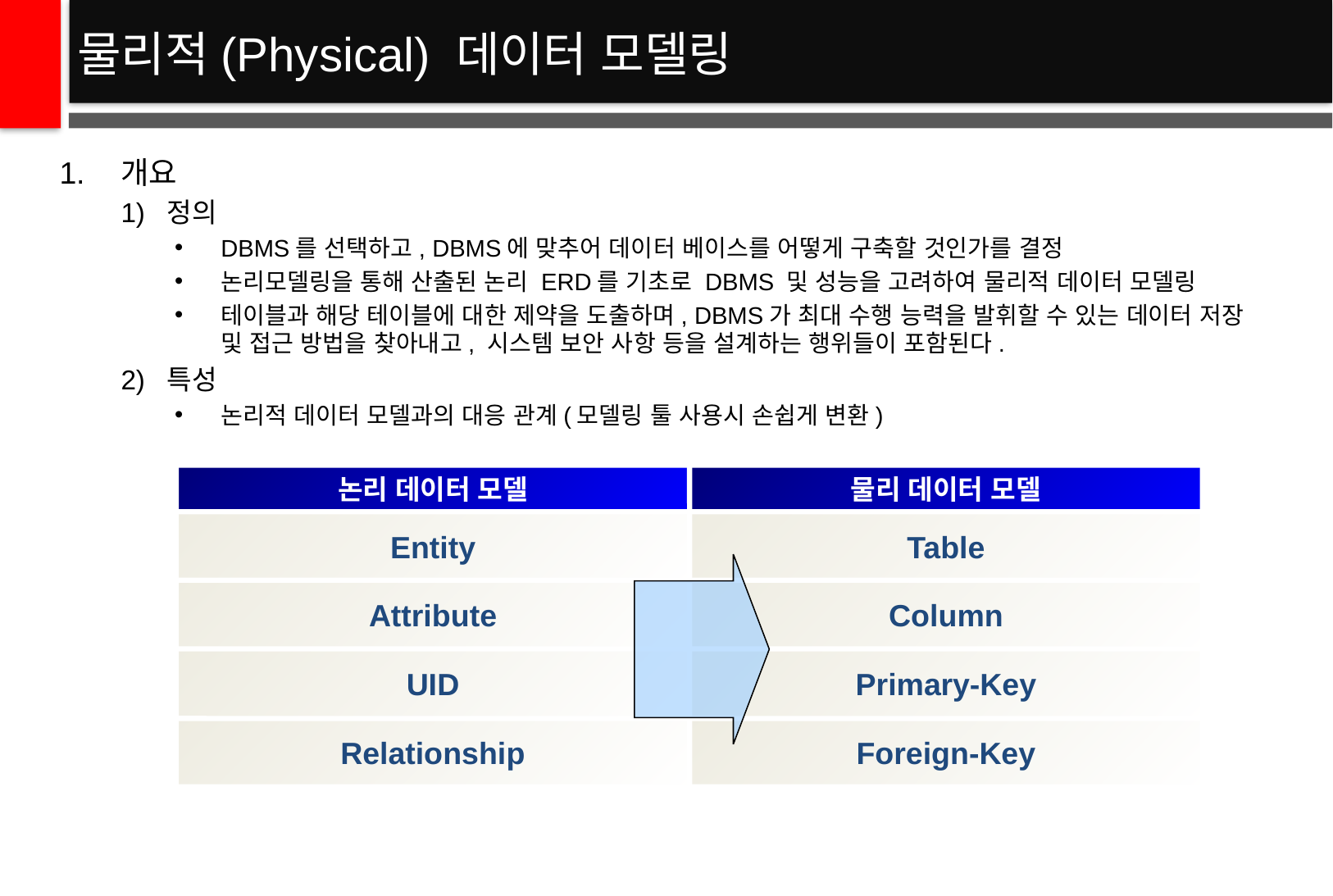

# 물리적(Physical) 데이터 모델링
개요
정의
DBMS를 선택하고, DBMS에 맞추어 데이터 베이스를 어떻게 구축할 것인가를 결정
논리모델링을 통해 산출된 논리 ERD를 기초로 DBMS 및 성능을 고려하여 물리적 데이터 모델링
테이블과 해당 테이블에 대한 제약을 도출하며, DBMS가 최대 수행 능력을 발휘할 수 있는 데이터 저장 및 접근 방법을 찾아내고, 시스템 보안 사항 등을 설계하는 행위들이 포함된다.
특성
논리적 데이터 모델과의 대응 관계(모델링 툴 사용시 손쉽게 변환)
논리 데이터 모델

물리 데이터 모델

Entity

Table
Attribute

Column
UID

Primary-Key
Relationship

Foreign-Key